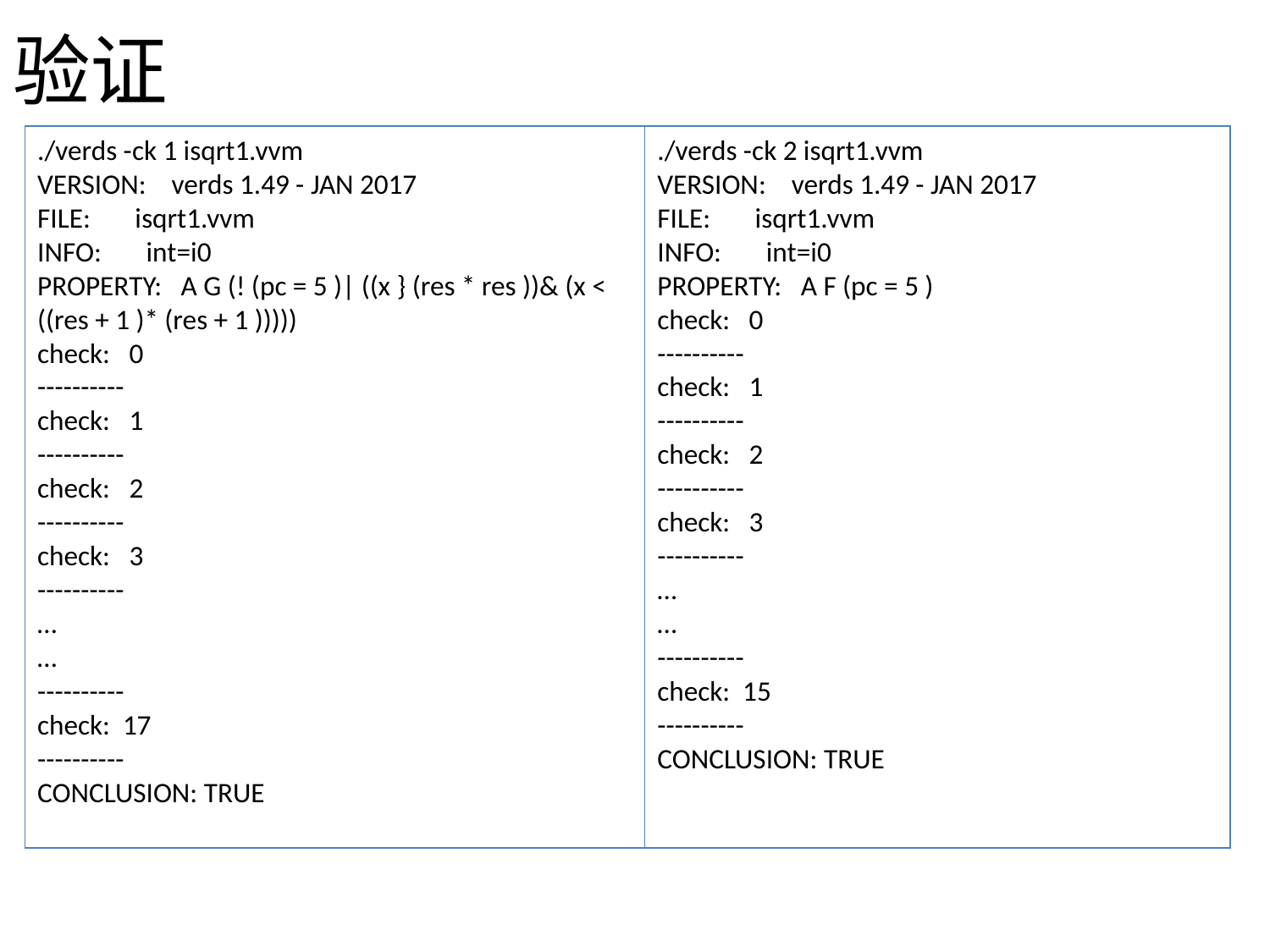

验证
./verds -ck 1 isqrt1.vvm
VERSION:    verds 1.49 - JAN 2017
FILE:       isqrt1.vvm
INFO:       int=i0
PROPERTY:   A G (! (pc = 5 )| ((x } (res * res ))& (x < ((res + 1 )* (res + 1 )))))
check:   0
----------
check:   1
----------
check:   2
----------
check:   3
----------
…
…
----------
check:  17
----------
CONCLUSION: TRUE

./verds -ck 2 isqrt1.vvm
VERSION:    verds 1.49 - JAN 2017
FILE:       isqrt1.vvm
INFO:       int=i0
PROPERTY:   A F (pc = 5 )
check:   0
----------
check:   1
----------
check:   2
----------
check:   3
----------
…
…
----------
check:  15
----------
CONCLUSION: TRUE